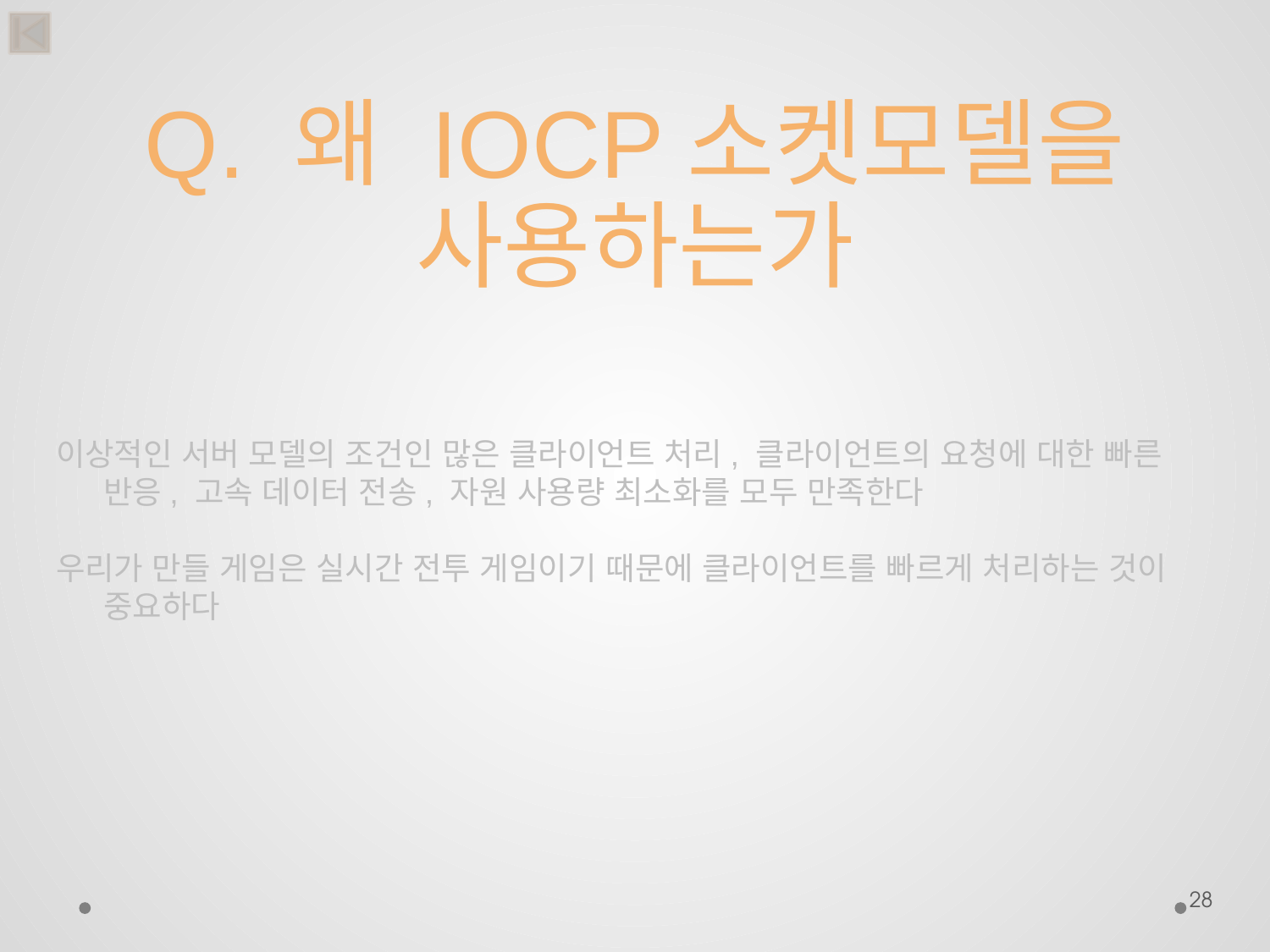

# Q. 왜 IOCP소켓모델을 사용하는가

이상적인 서버 모델의 조건인 많은 클라이언트 처리, 클라이언트의 요청에 대한 빠른 반응, 고속 데이터 전송, 자원 사용량 최소화를 모두 만족한다

우리가 만들 게임은 실시간 전투 게임이기 때문에 클라이언트를 빠르게 처리하는 것이  중요하다
28